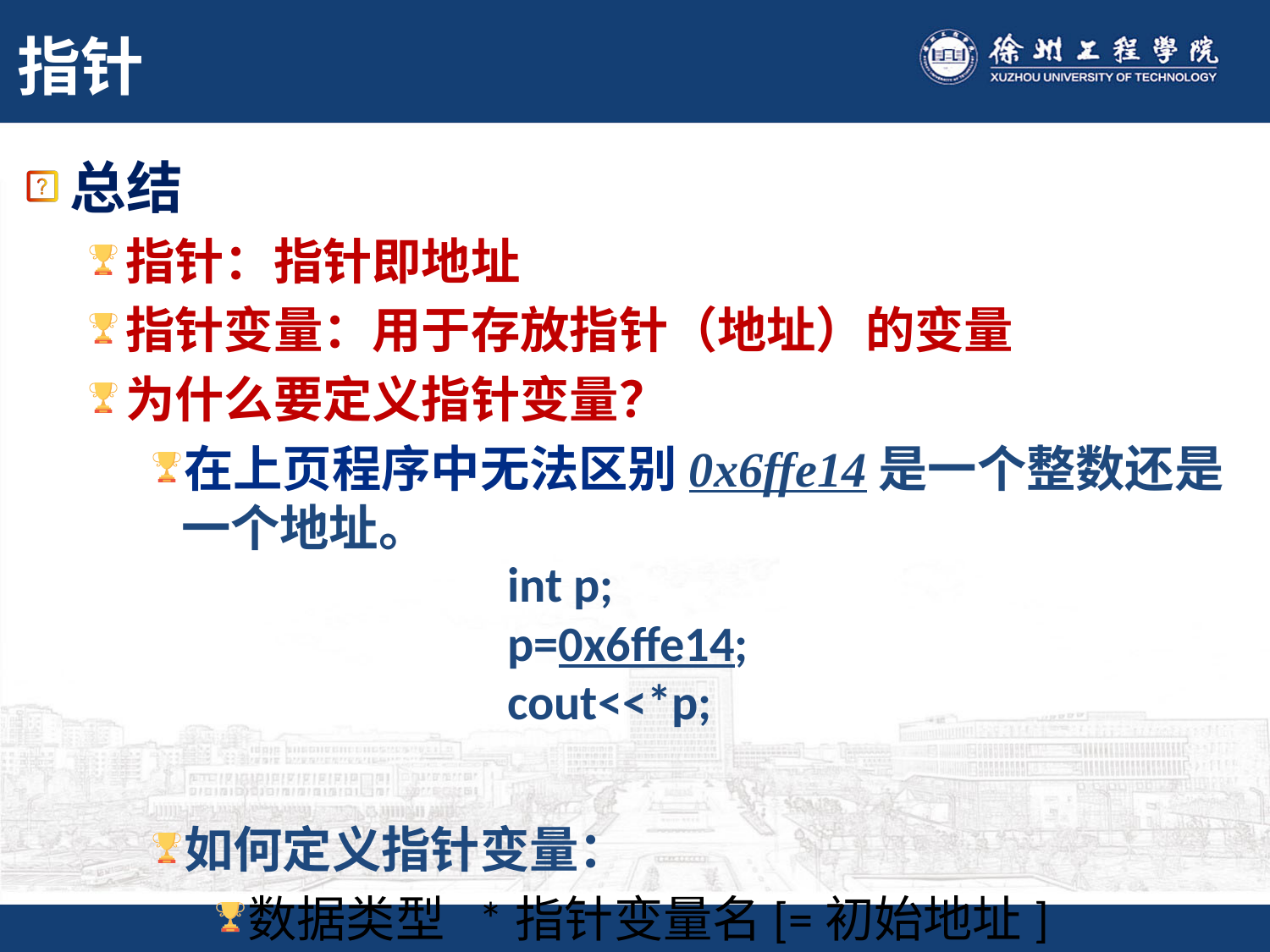

# 指针
总结
指针：指针即地址
指针变量：用于存放指针（地址）的变量
为什么要定义指针变量？
在上页程序中无法区别0x6ffe14是一个整数还是一个地址。

如何定义指针变量：
数据类型  *指针变量名[=初始地址]

int p;
p=0x6ffe14;
cout<<*p;